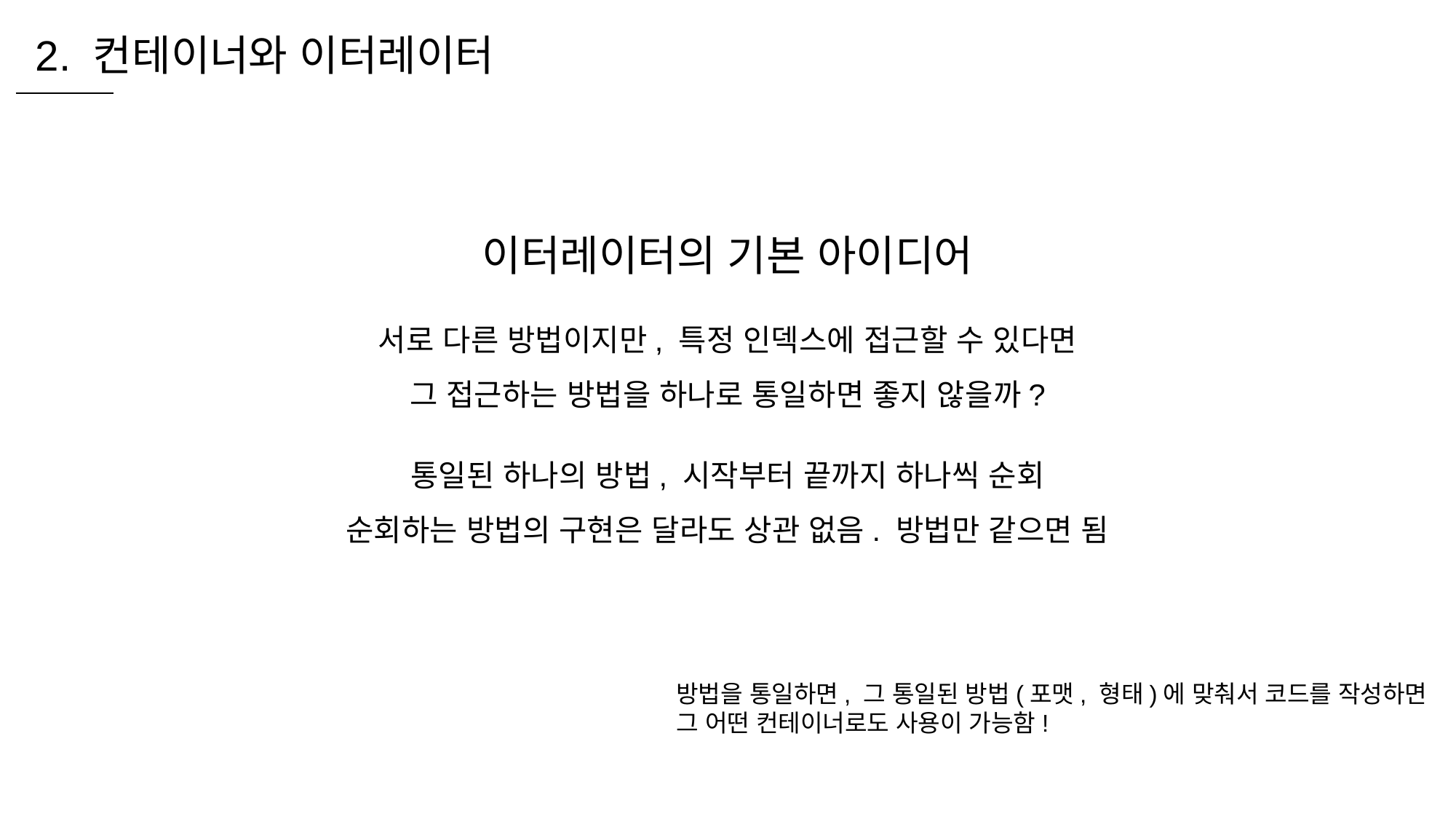

2. 컨테이너와 이터레이터
이터레이터의 기본 아이디어
서로 다른 방법이지만, 특정 인덱스에 접근할 수 있다면
그 접근하는 방법을 하나로 통일하면 좋지 않을까?
통일된 하나의 방법, 시작부터 끝까지 하나씩 순회
순회하는 방법의 구현은 달라도 상관 없음. 방법만 같으면 됨
방법을 통일하면, 그 통일된 방법(포맷, 형태)에 맞춰서 코드를 작성하면
그 어떤 컨테이너로도 사용이 가능함!